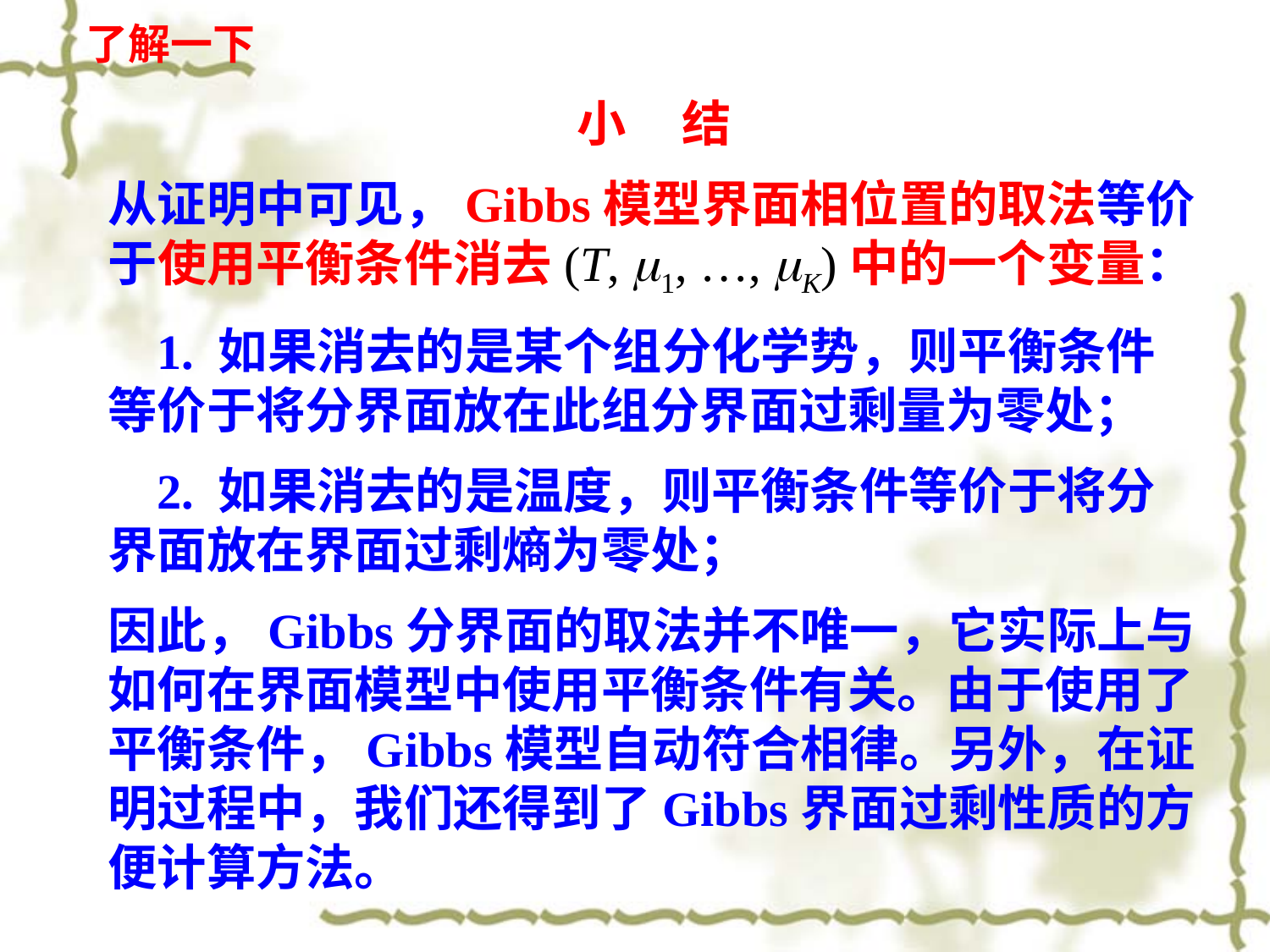

了解一下
小     结
从证明中可见，Gibbs模型界面相位置的取法等价于使用平衡条件消去(T, μ1, …, μK)中的一个变量：
    1. 如果消去的是某个组分化学势，则平衡条件等价于将分界面放在此组分界面过剩量为零处；
    2. 如果消去的是温度，则平衡条件等价于将分界面放在界面过剩熵为零处；
因此，Gibbs分界面的取法并不唯一，它实际上与如何在界面模型中使用平衡条件有关。由于使用了平衡条件，Gibbs模型自动符合相律。另外，在证明过程中，我们还得到了Gibbs界面过剩性质的方便计算方法。